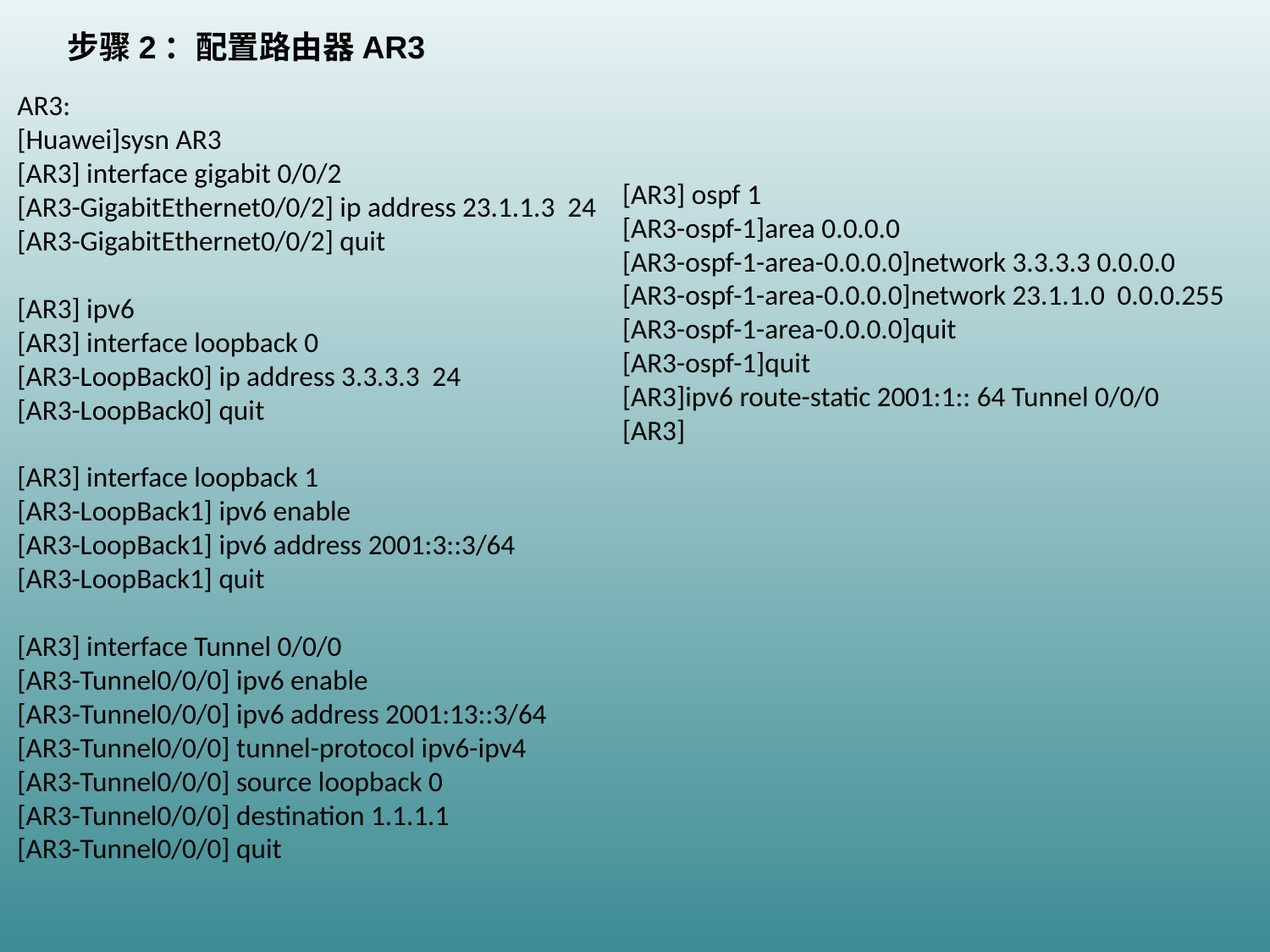

# 步骤2：配置路由器AR3
AR3:
[Huawei]sysn AR3
[AR3] interface gigabit 0/0/2
[AR3-GigabitEthernet0/0/2] ip address 23.1.1.3  24
[AR3-GigabitEthernet0/0/2] quit

[AR3] ipv6
[AR3] interface loopback 0
[AR3-LoopBack0] ip address 3.3.3.3  24
[AR3-LoopBack0] quit

[AR3] interface loopback 1
[AR3-LoopBack1] ipv6 enable
[AR3-LoopBack1] ipv6 address 2001:3::3/64
[AR3-LoopBack1] quit

[AR3] interface Tunnel 0/0/0
[AR3-Tunnel0/0/0] ipv6 enable
[AR3-Tunnel0/0/0] ipv6 address 2001:13::3/64
[AR3-Tunnel0/0/0] tunnel-protocol ipv6-ipv4
[AR3-Tunnel0/0/0] source loopback 0
[AR3-Tunnel0/0/0] destination 1.1.1.1
[AR3-Tunnel0/0/0] quit
[AR3] ospf 1
[AR3-ospf-1]area 0.0.0.0
[AR3-ospf-1-area-0.0.0.0]network 3.3.3.3 0.0.0.0
[AR3-ospf-1-area-0.0.0.0]network 23.1.1.0  0.0.0.255
[AR3-ospf-1-area-0.0.0.0]quit
[AR3-ospf-1]quit
[AR3]ipv6 route-static 2001:1:: 64 Tunnel 0/0/0
[AR3]